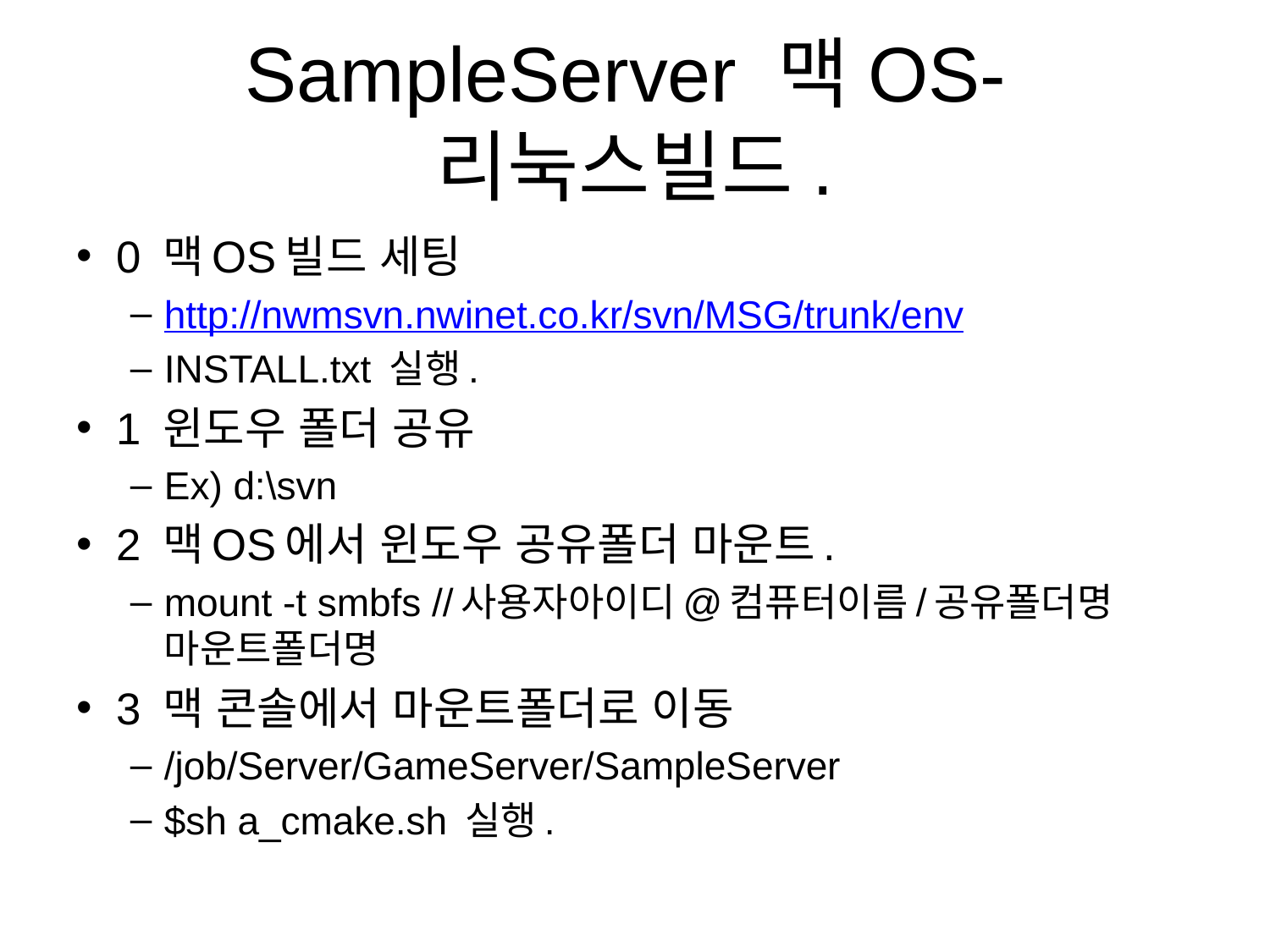

# SampleServer 맥OS-리눅스빌드.
0 맥OS빌드 세팅
http://nwmsvn.nwinet.co.kr/svn/MSG/trunk/env
INSTALL.txt 실행.
1 윈도우 폴더 공유
Ex) d:\svn
2 맥OS에서 윈도우 공유폴더 마운트.
mount -t smbfs //사용자아이디@컴퓨터이름/공유폴더명 마운트폴더명
3 맥 콘솔에서 마운트폴더로 이동
/job/Server/GameServer/SampleServer
$sh a_cmake.sh 실행.